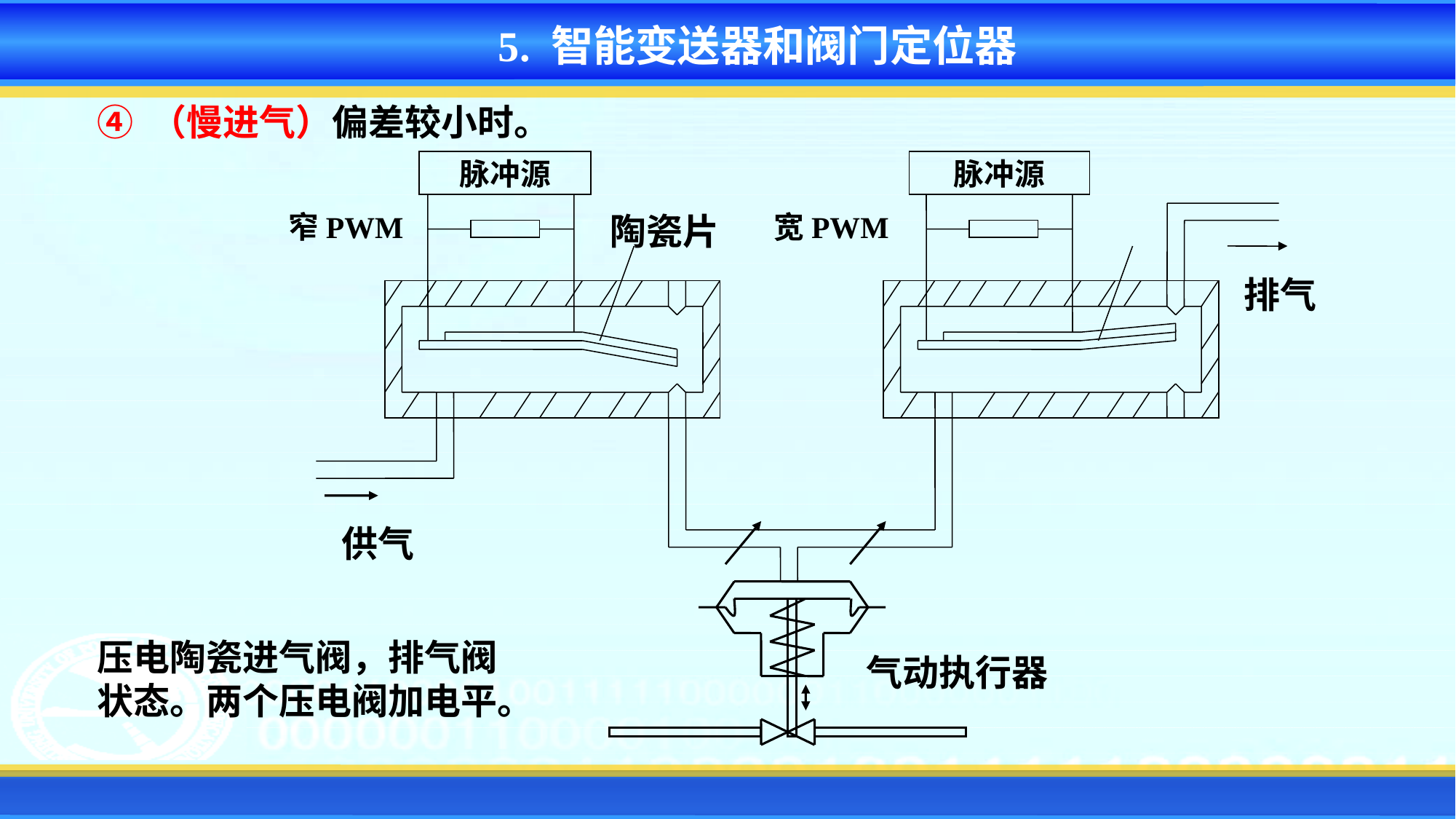

5. 智能变送器和阀门定位器
④ （慢进气）偏差较小时。
脉冲源
脉冲源

窄PWM
宽PWM
陶瓷片

排气

供气

气动执行器

压电陶瓷进气阀，排气阀状态。两个压电阀加电平。